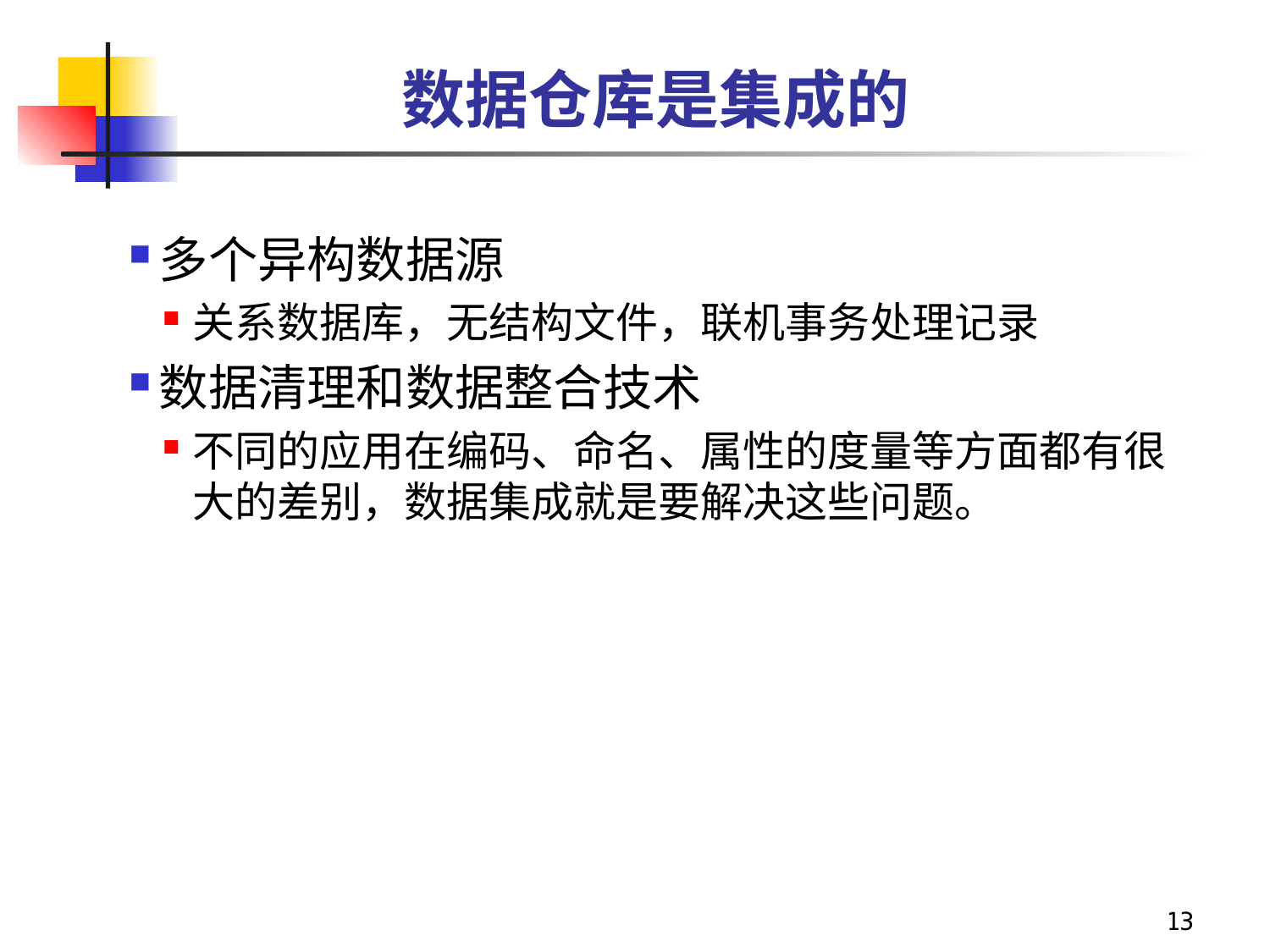

数据仓库是集成的
多个异构数据源
关系数据库，无结构文件，联机事务处理记录
数据清理和数据整合技术
不同的应用在编码、命名、属性的度量等方面都有很大的差别，数据集成就是要解决这些问题。

13